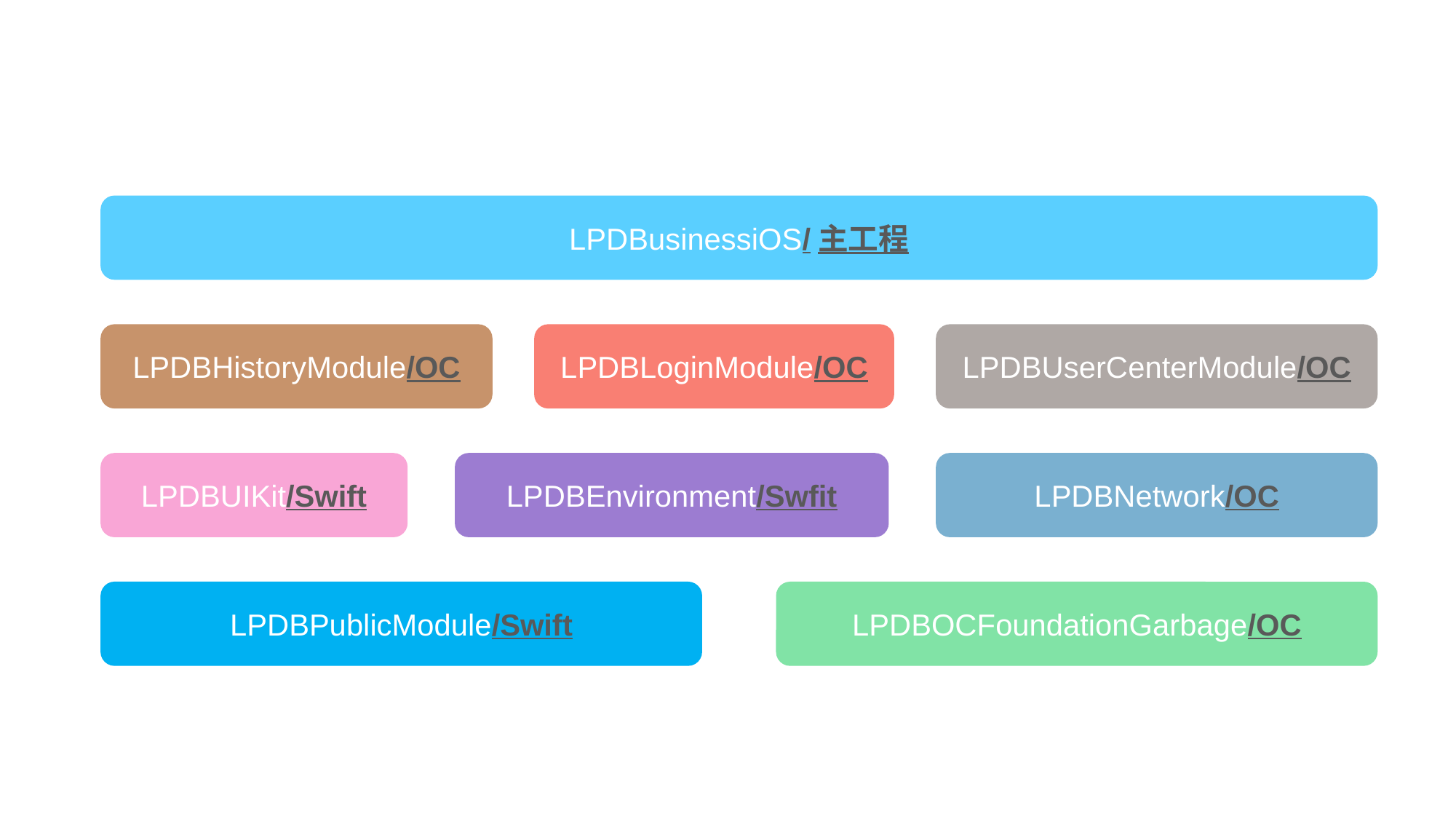

LPDBusinessiOS/主工程
LPDBHistoryModule/OC
LPDBLoginModule/OC
LPDBUserCenterModule/OC
LPDBEnvironment/Swfit
LPDBNetwork/OC
LPDBUIKit/Swift
LPDBOCFoundationGarbage/OC
LPDBPublicModule/Swift